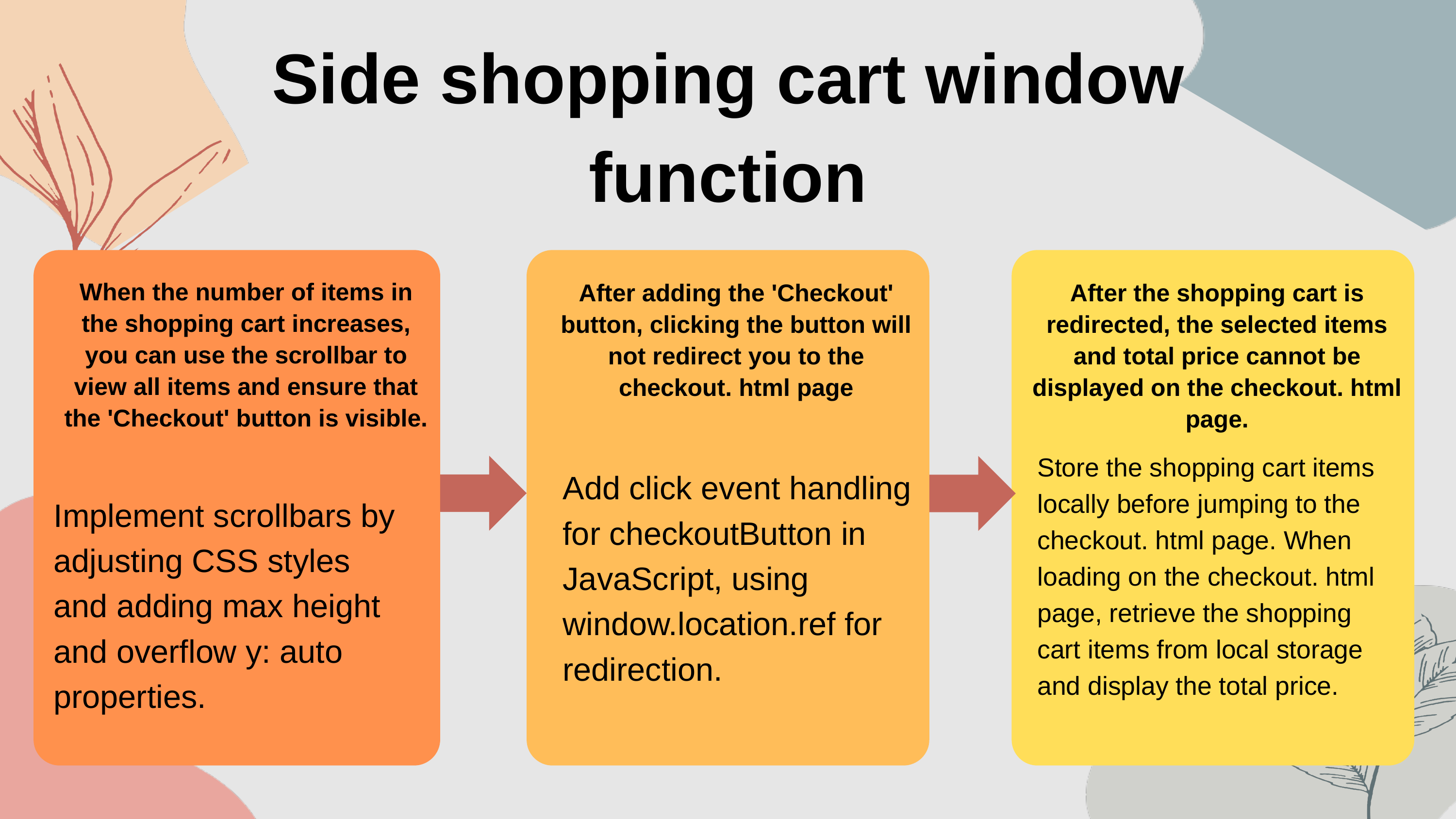

Side shopping cart window function

When the number of items in the shopping cart increases, you can use the scrollbar to view all items and ensure that the 'Checkout' button is visible.
After adding the 'Checkout' button, clicking the button will not redirect you to the checkout. html page
After the shopping cart is redirected, the selected items and total price cannot be displayed on the checkout. html page.
编辑一个
核心观点
Store the shopping cart items locally before jumping to the checkout. html page. When loading on the checkout. html page, retrieve the shopping cart items from local storage and display the total price.

Add click event handling for checkoutButton in JavaScript, using window.location.ref for redirection.
请在此处简要说明你的
主题和想法
Implement scrollbars by adjusting CSS styles and adding max height and overflow y: auto properties.

请在此处简要说明你的
主题和想法